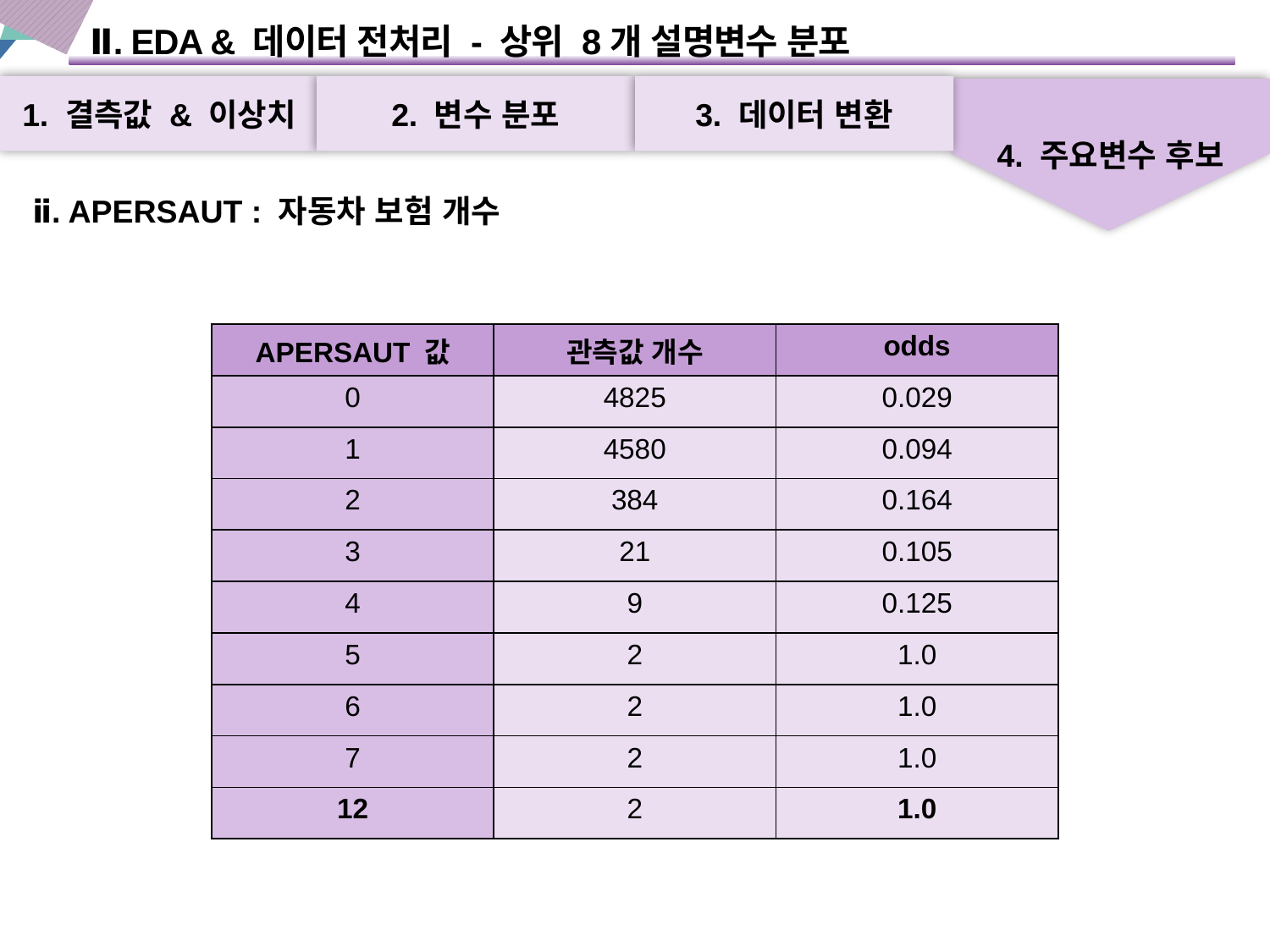

Ⅱ. EDA & 데이터 전처리 - 상위 8개 설명변수 분포
3. 데이터 변환
1. 결측값 & 이상치
2. 변수 분포
4. 주요변수 후보
ⅱ. APERSAUT : 자동차 보험 개수
| APERSAUT 값 | 관측값 개수 | odds |
| --- | --- | --- |
| 0 | 4825 | 0.029 |
| 1 | 4580 | 0.094 |
| 2 | 384 | 0.164 |
| 3 | 21 | 0.105 |
| 4 | 9 | 0.125 |
| 5 | 2 | 1.0 |
| 6 | 2 | 1.0 |
| 7 | 2 | 1.0 |
| 12 | 2 | 1.0 |